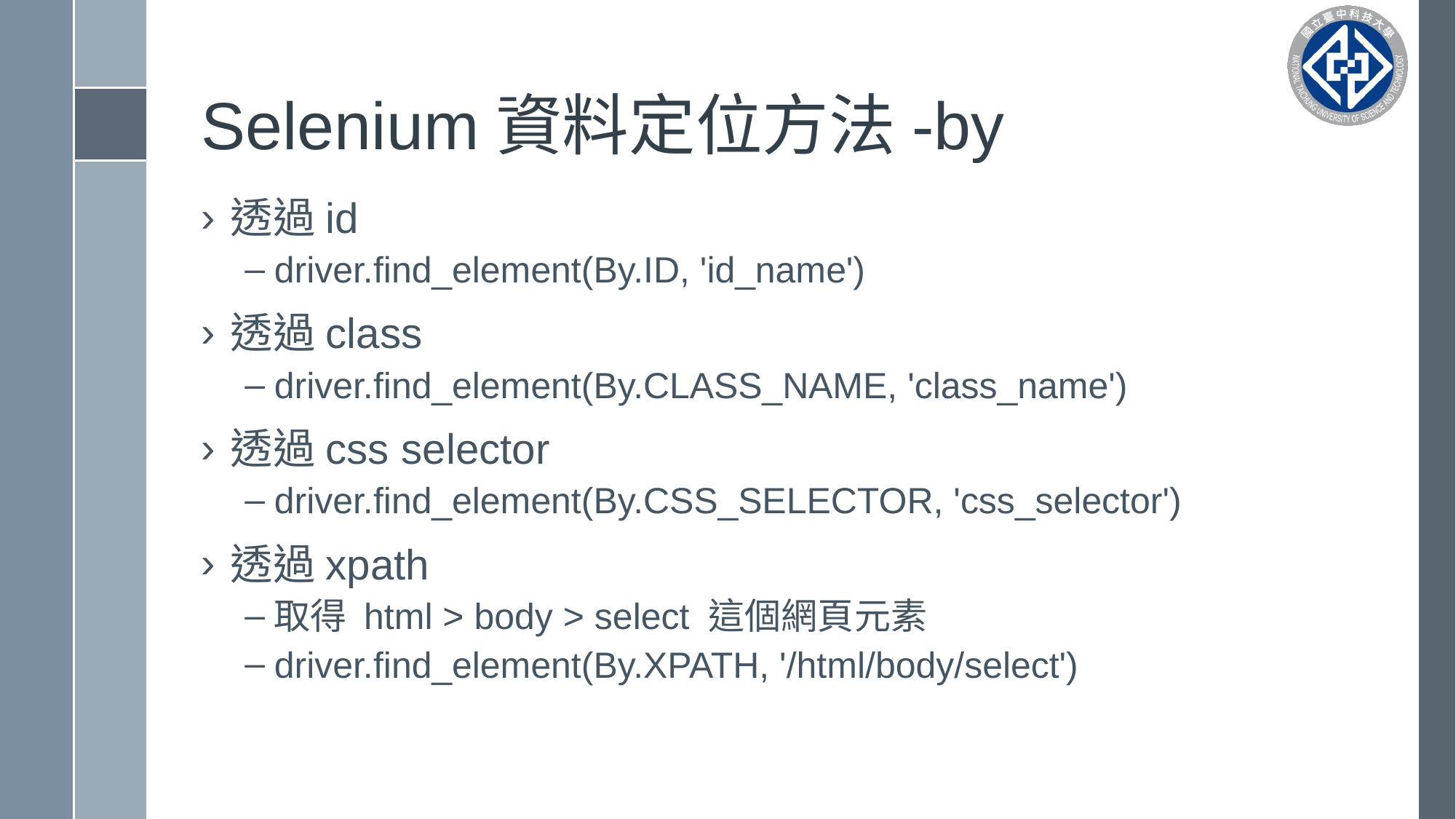

# Selenium資料定位方法-by
透過id
driver.find_element(By.ID, 'id_name')
透過class
driver.find_element(By.CLASS_NAME, 'class_name')
透過css selector
driver.find_element(By.CSS_SELECTOR, 'css_selector')
透過xpath
取得 html > body > select 這個網頁元素
driver.find_element(By.XPATH, '/html/body/select')